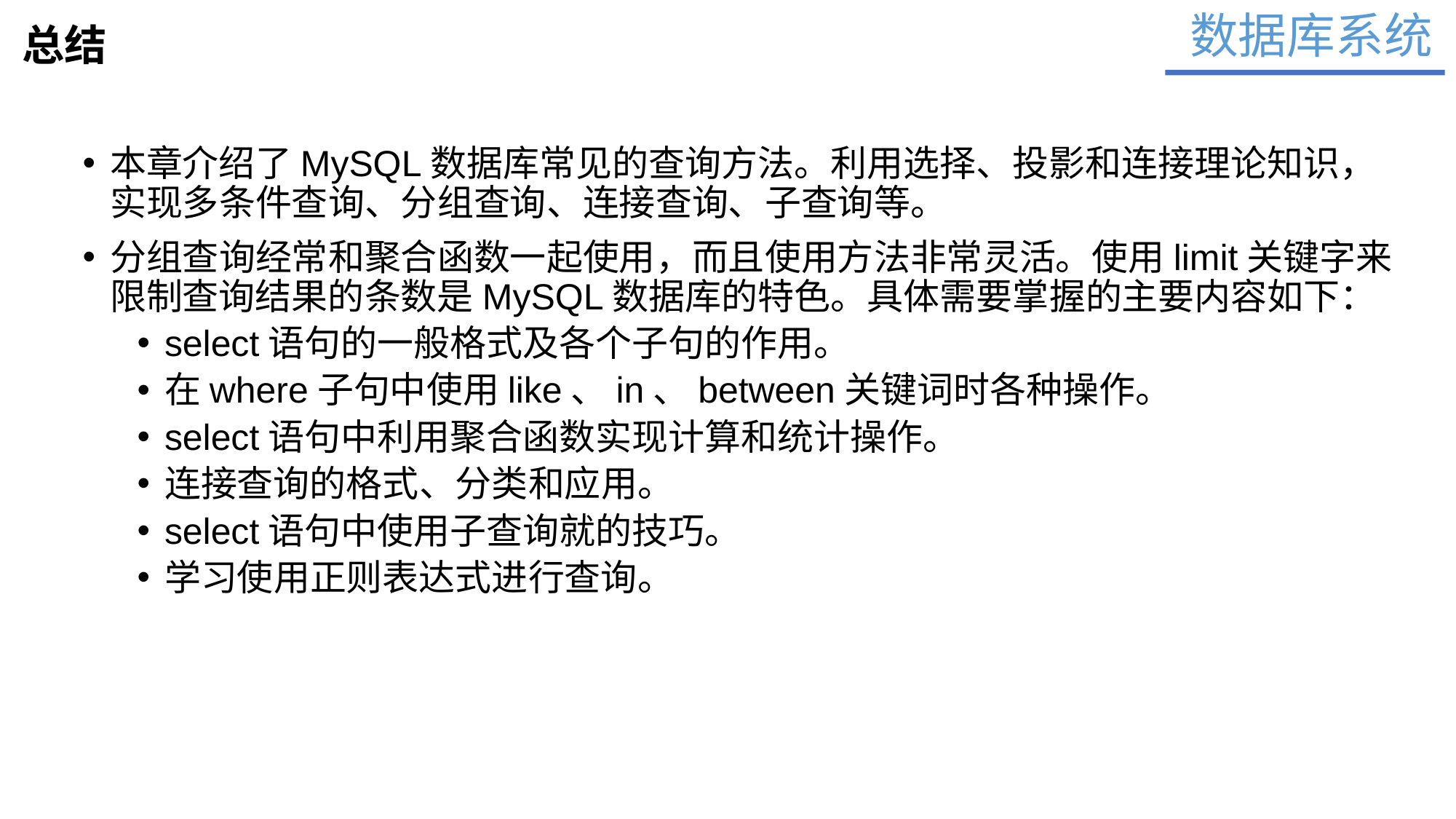

数据库系统
总结

本章介绍了MySQL数据库常见的查询方法。利用选择、投影和连接理论知识，实现多条件查询、分组查询、连接查询、子查询等。
分组查询经常和聚合函数一起使用，而且使用方法非常灵活。使用limit关键字来限制查询结果的条数是MySQL数据库的特色。具体需要掌握的主要内容如下：
select语句的一般格式及各个子句的作用。
在where子句中使用like、in、between关键词时各种操作。
select语句中利用聚合函数实现计算和统计操作。
连接查询的格式、分类和应用。
select语句中使用子查询就的技巧。
学习使用正则表达式进行查询。